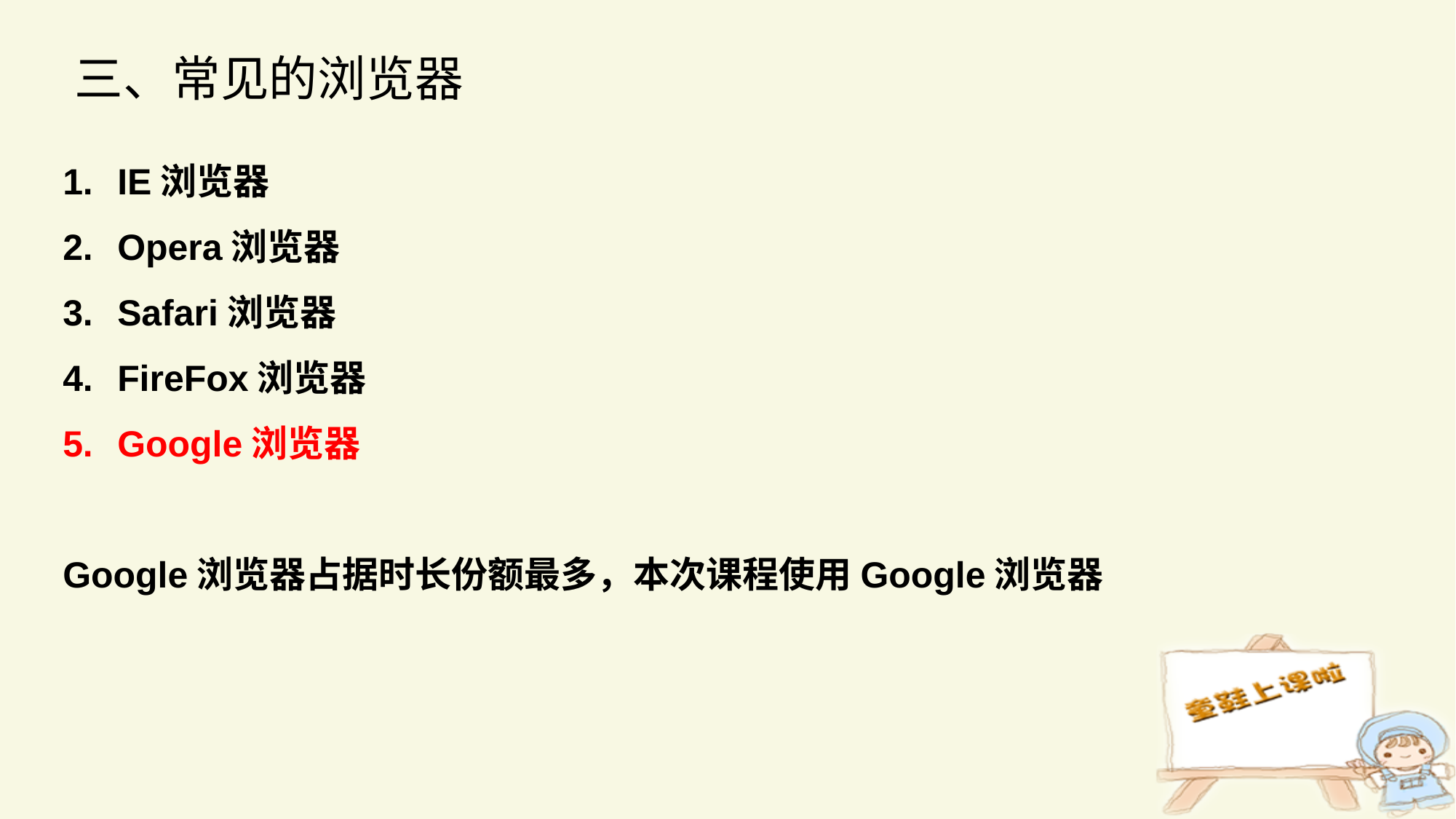

三、常见的浏览器
IE浏览器
Opera浏览器
Safari浏览器
FireFox浏览器
Google浏览器

Google浏览器占据时长份额最多，本次课程使用Google浏览器